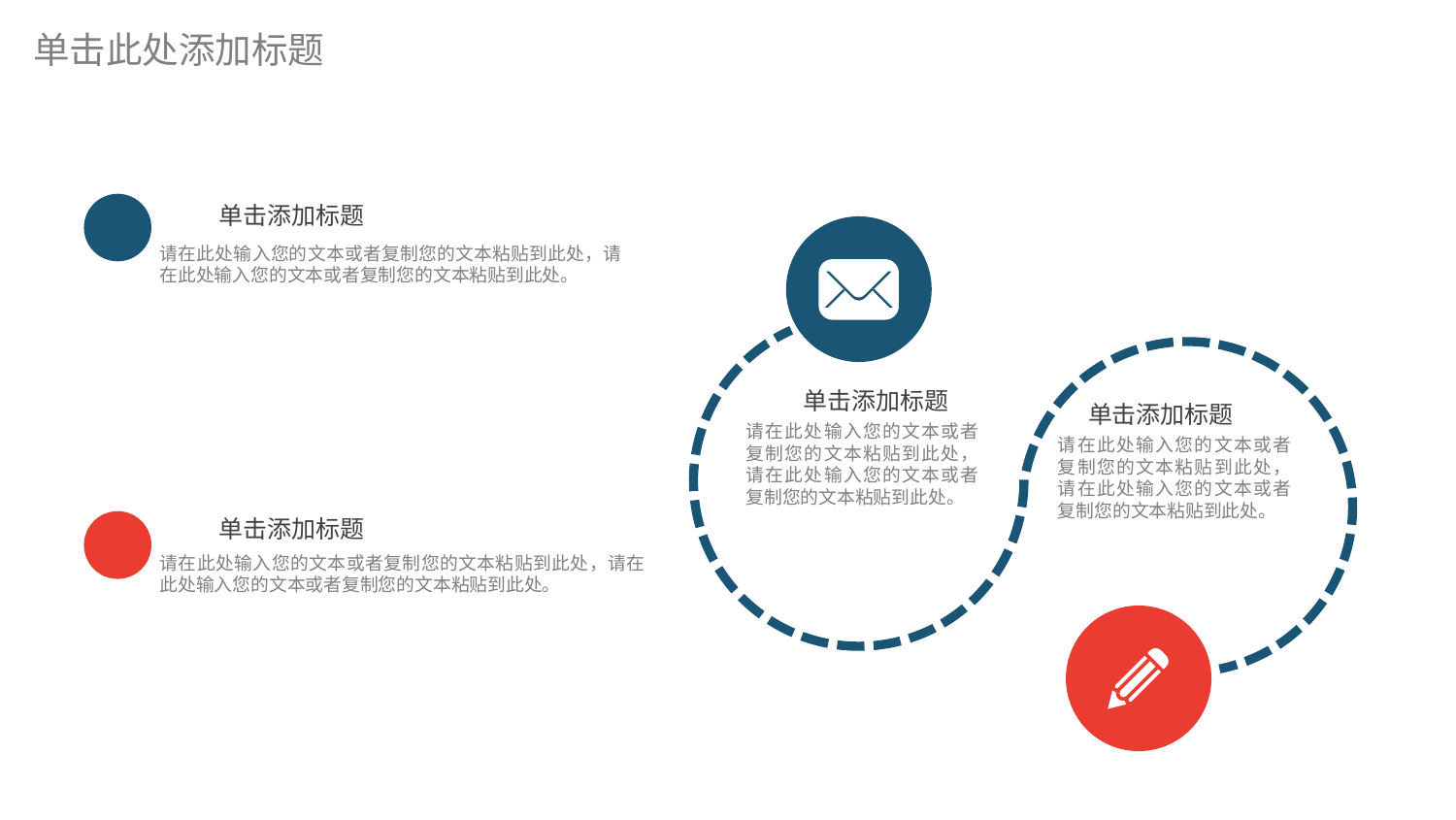

单击添加标题

请在此处输入您的文本或者复制您的文本粘贴到此处，请在此处输入您的文本或者复制您的文本粘贴到此处。

单击添加标题
单击添加标题
请在此处输入您的文本或者复制您的文本粘贴到此处，请在此处输入您的文本或者复制您的文本粘贴到此处。
请在此处输入您的文本或者复制您的文本粘贴到此处，请在此处输入您的文本或者复制您的文本粘贴到此处。
单击添加标题

请在此处输入您的文本或者复制您的文本粘贴到此处，请在此处输入您的文本或者复制您的文本粘贴到此处。